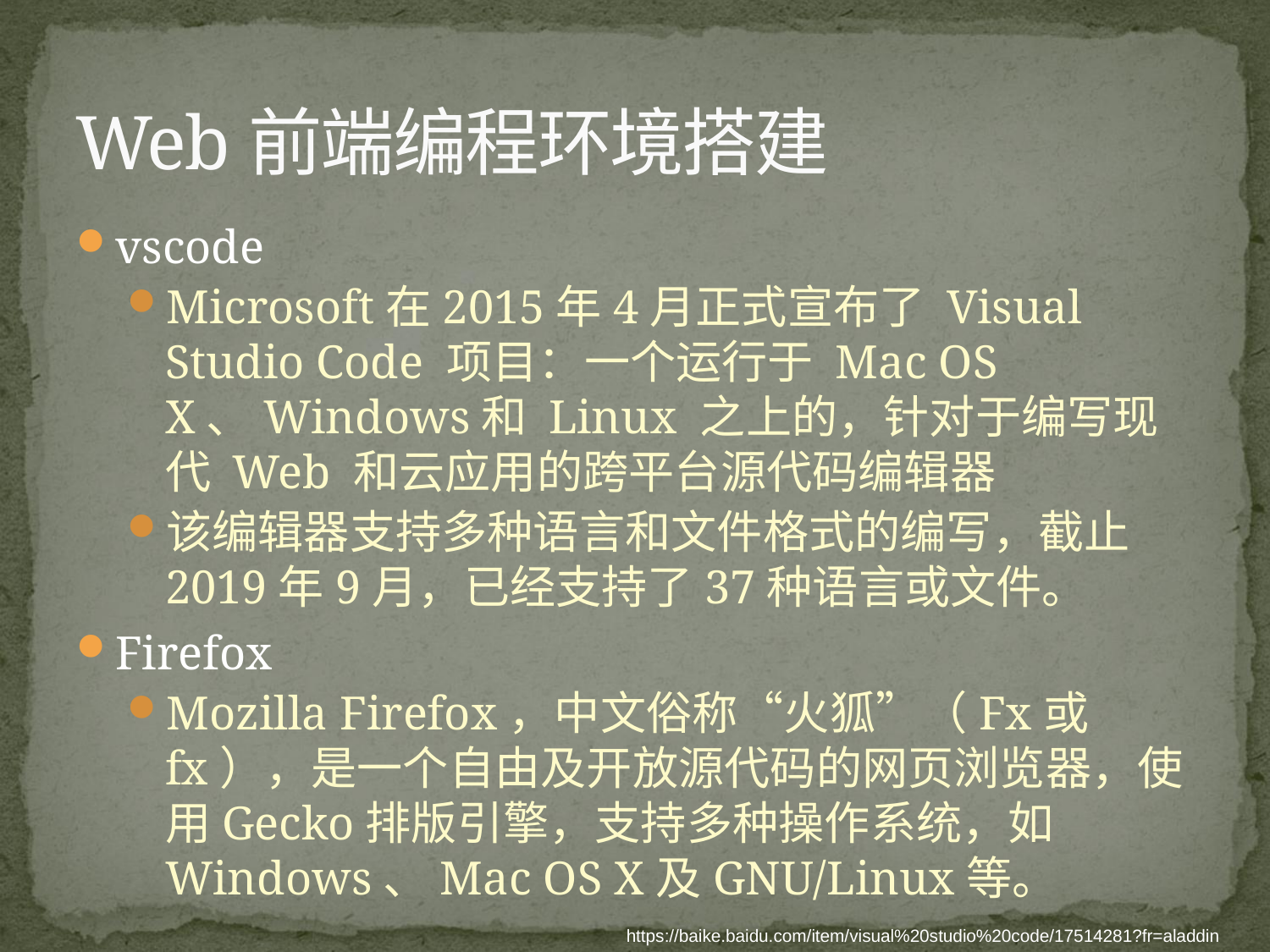

# Web前端编程环境搭建
vscode
Microsoft在2015年4月正式宣布了 Visual Studio Code 项目：一个运行于 Mac OS X、Windows和 Linux 之上的，针对于编写现代 Web 和云应用的跨平台源代码编辑器
该编辑器支持多种语言和文件格式的编写，截止2019年9月，已经支持了37种语言或文件。
Firefox
Mozilla Firefox，中文俗称“火狐”（Fx或fx），是一个自由及开放源代码的网页浏览器，使用Gecko排版引擎，支持多种操作系统，如Windows、Mac OS X及GNU/Linux等。

https://baike.baidu.com/item/visual%20studio%20code/17514281?fr=aladdin